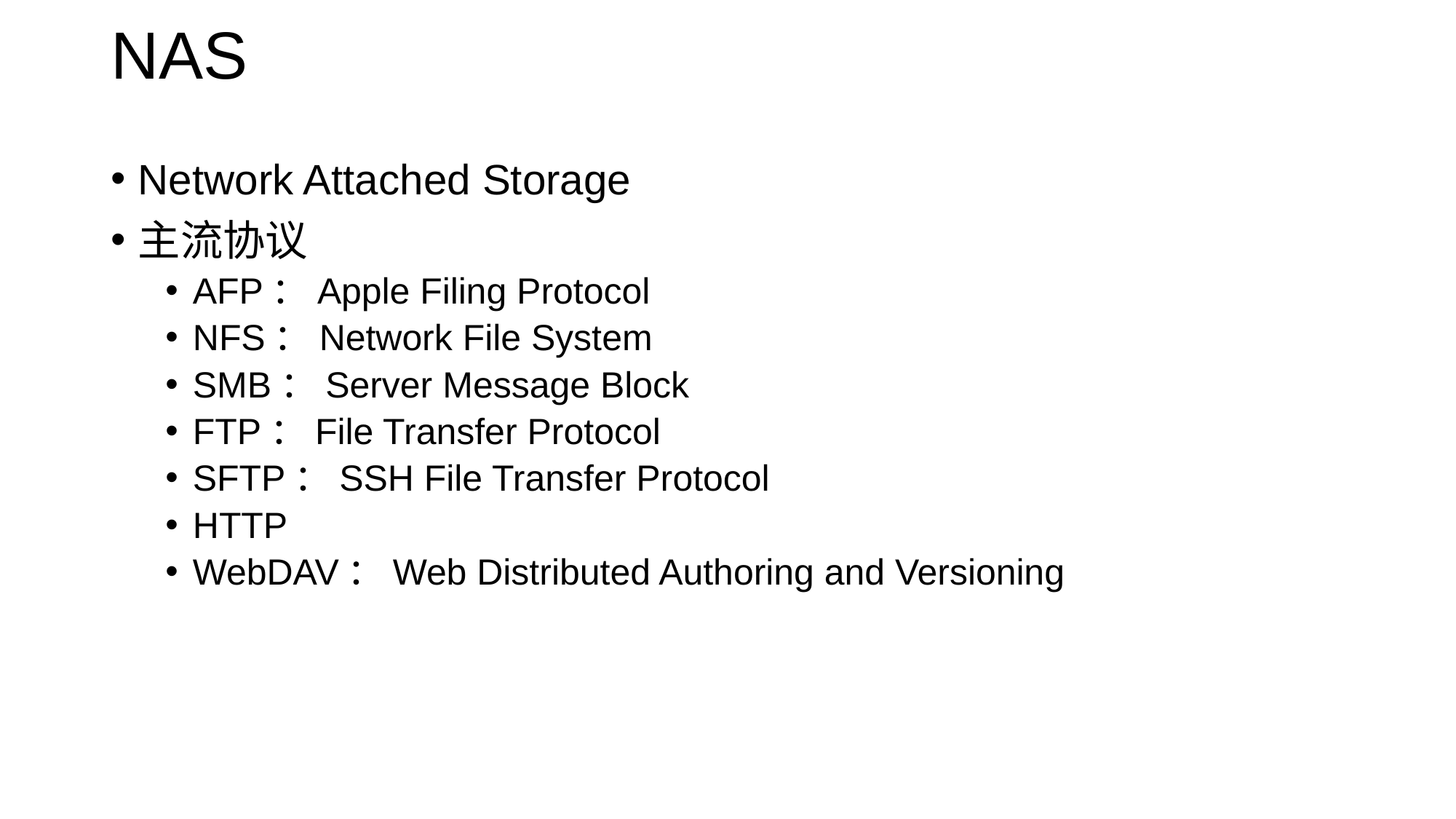

# NAS
Network Attached Storage
主流协议
AFP：Apple Filing Protocol
NFS：Network File System
SMB：Server Message Block
FTP：File Transfer Protocol
SFTP：SSH File Transfer Protocol
HTTP
WebDAV：Web Distributed Authoring and Versioning